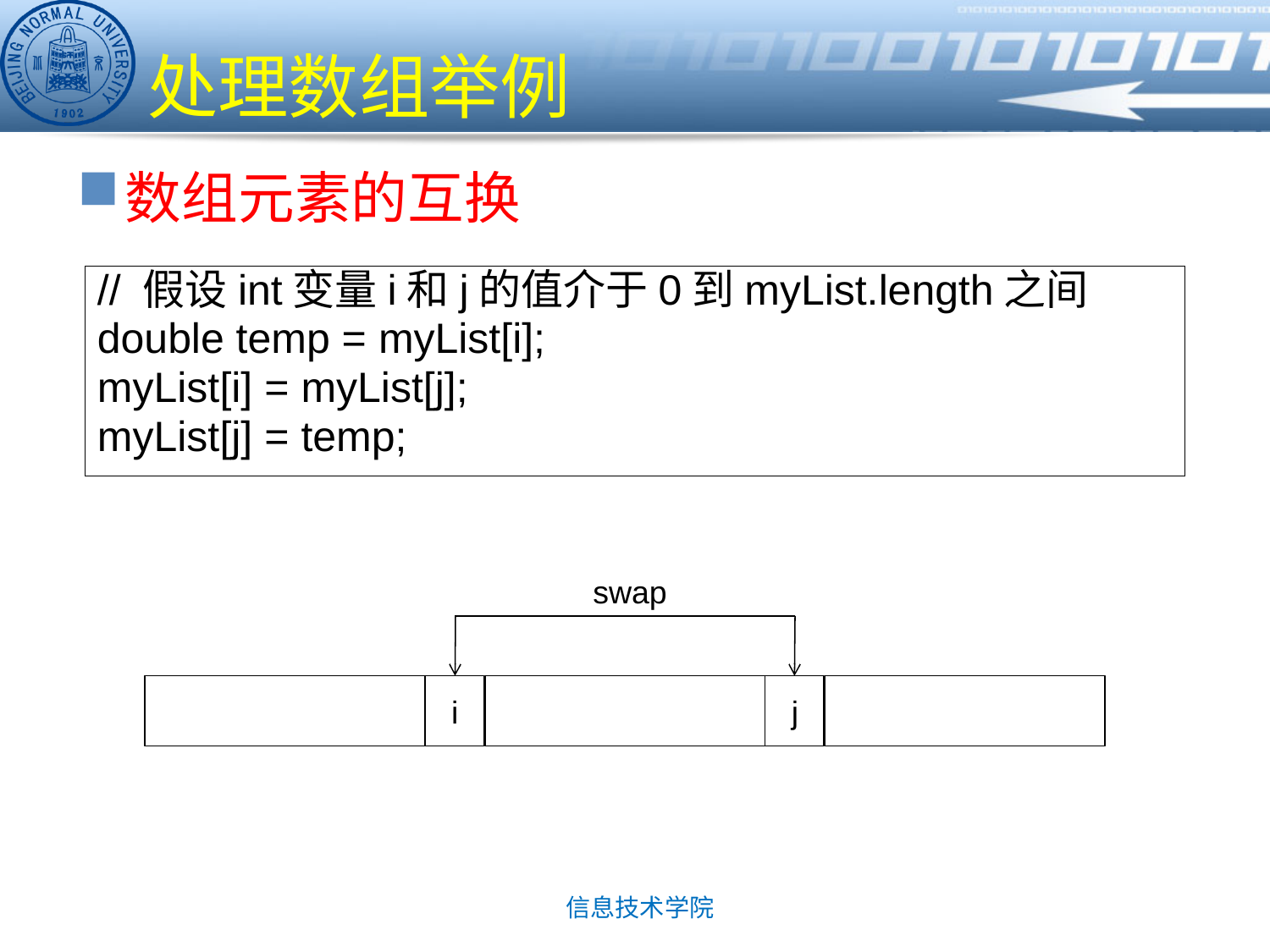

# 处理数组举例
数组元素的互换
// 假设int变量i和j的值介于0到myList.length之间
double temp = myList[i];
myList[i] = myList[j];
myList[j] = temp;
swap

i
j
16